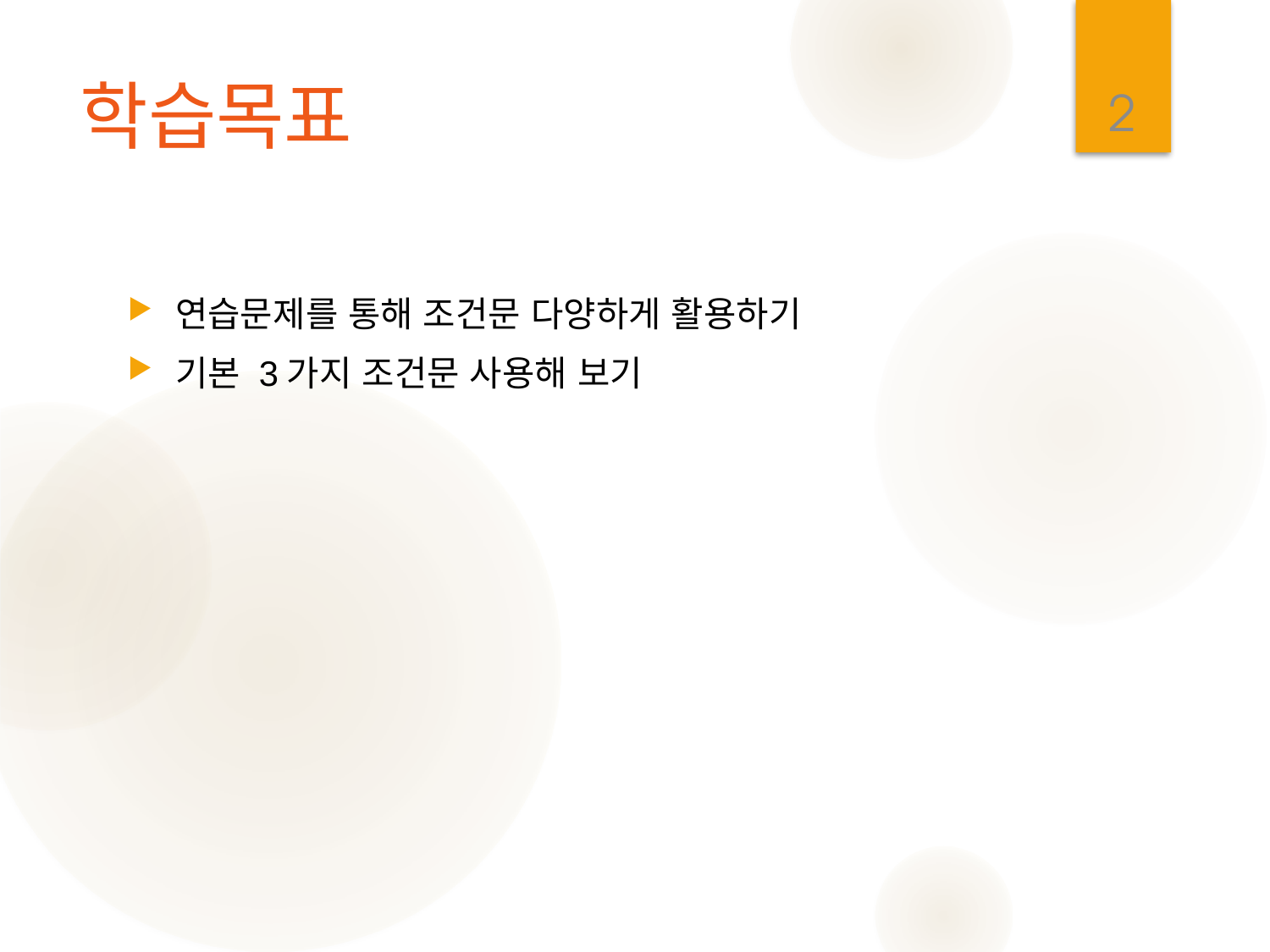

2
# 학습목표
연습문제를 통해 조건문 다양하게 활용하기
기본 3가지 조건문 사용해 보기